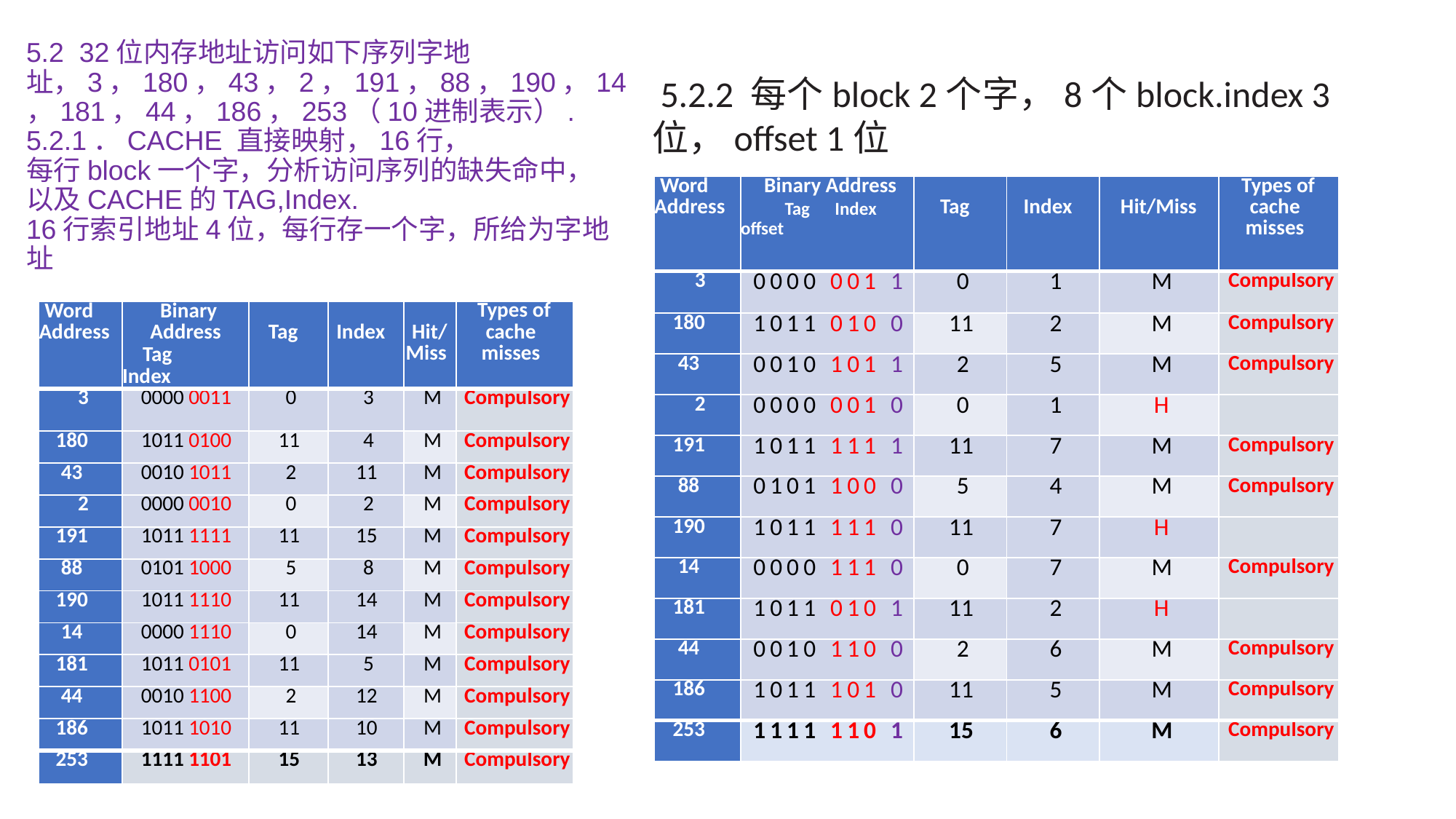

# 5.2  32位内存地址访问如下序列字地址，3，180，43，2，191，88，190，14，181，44，186，253（10进制表示）. 5.2.1．CACHE 直接映射，16行， 每行block一个字，分析访问序列的缺失命中， 以及CACHE的TAG,Index. 16行索引地址4位，每行存一个字，所给为字地址
5.2.2 每个block 2个字，8个block.index 3位，offset 1位
| Word Address | Binary Address Tag Index offset | Tag | Index | Hit/Miss | Types of cache misses |
| --- | --- | --- | --- | --- | --- |
| 3 | 0000 001 1 | 0 | 1 | M | Compulsory |
| 180 | 1011 010 0 | 11 | 2 | M | Compulsory |
| 43 | 0010 101 1 | 2 | 5 | M | Compulsory |
| 2 | 0000 001 0 | 0 | 1 | H |  |
| 191 | 1011 111 1 | 11 | 7 | M | Compulsory |
| 88 | 0101 100 0 | 5 | 4 | M | Compulsory |
| 190 | 1011 111 0 | 11 | 7 | H |  |
| 14 | 0000 111 0 | 0 | 7 | M | Compulsory |
| 181 | 1011 010 1 | 11 | 2 | H |  |
| 44 | 0010 110 0 | 2 | 6 | M | Compulsory |
| 186 | 1011 101 0 | 11 | 5 | M | Compulsory |
| 253 | 1111 110 1 | 15 | 6 | M | Compulsory |
| Word Address | Binary Address Tag Index | Tag | Index | Hit/Miss | Types of cache misses |
| --- | --- | --- | --- | --- | --- |
| 3 | 0000 0011 | 0 | 3 | M | Compulsory |
| 180 | 1011 0100 | 11 | 4 | M | Compulsory |
| 43 | 0010 1011 | 2 | 11 | M | Compulsory |
| 2 | 0000 0010 | 0 | 2 | M | Compulsory |
| 191 | 1011 1111 | 11 | 15 | M | Compulsory |
| 88 | 0101 1000 | 5 | 8 | M | Compulsory |
| 190 | 1011 1110 | 11 | 14 | M | Compulsory |
| 14 | 0000 1110 | 0 | 14 | M | Compulsory |
| 181 | 1011 0101 | 11 | 5 | M | Compulsory |
| 44 | 0010 1100 | 2 | 12 | M | Compulsory |
| 186 | 1011 1010 | 11 | 10 | M | Compulsory |
| 253 | 1111 1101 | 15 | 13 | M | Compulsory |